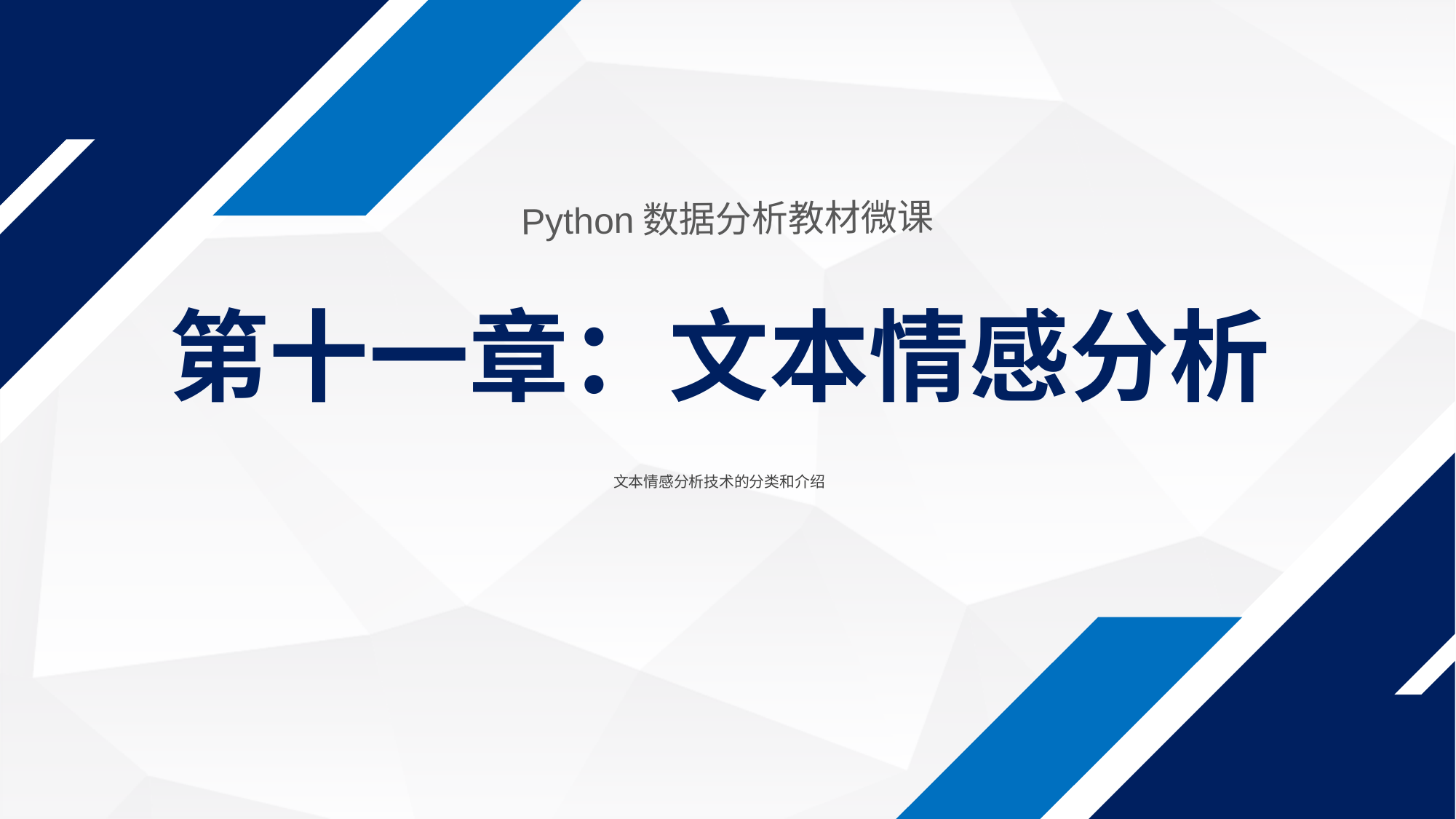

Python数据分析教材微课
第十一章：文本情感分析

文本情感分析技术的分类和介绍